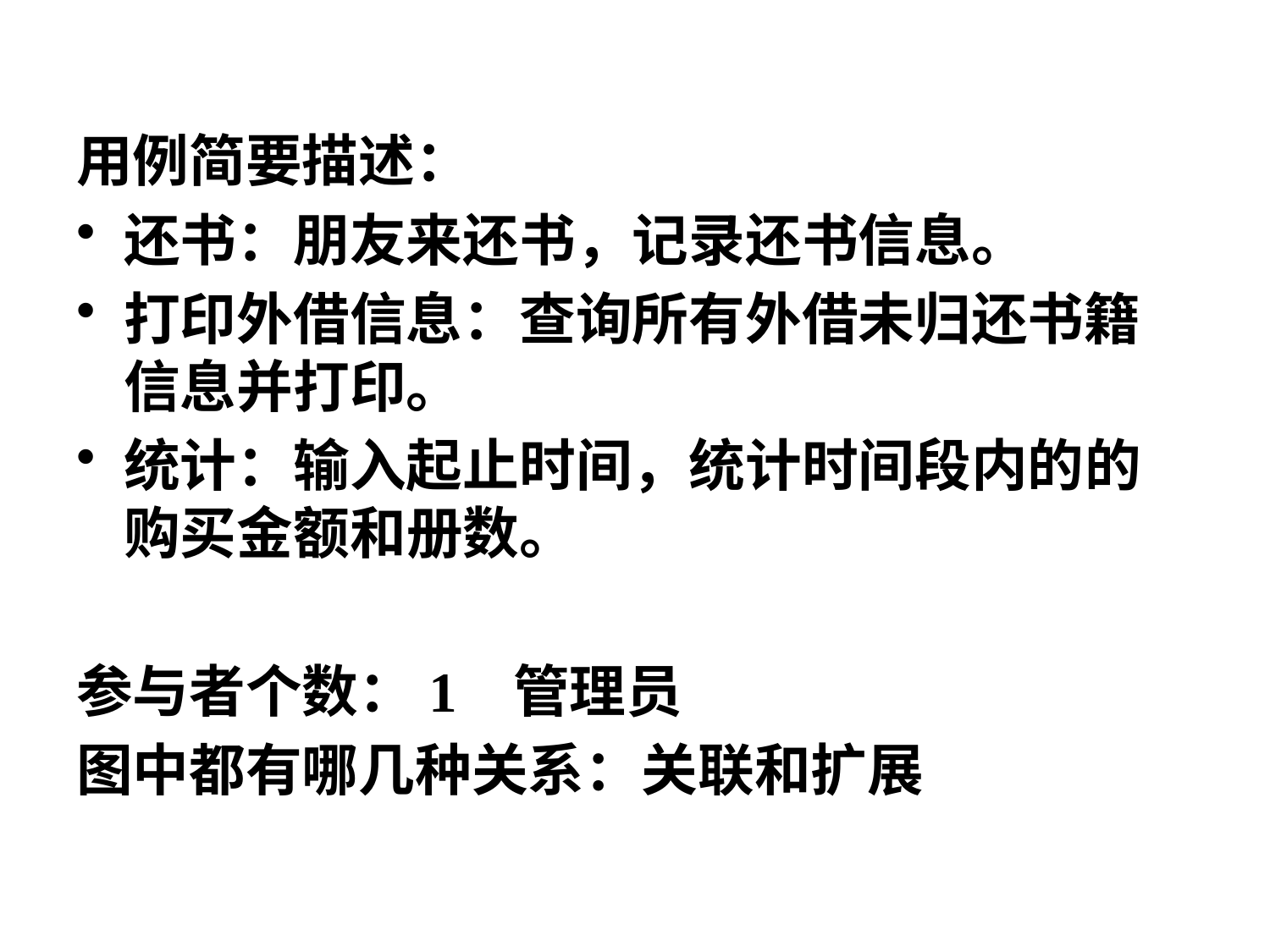

用例简要描述：
还书：朋友来还书，记录还书信息。
打印外借信息：查询所有外借未归还书籍信息并打印。
统计：输入起止时间，统计时间段内的的购买金额和册数。

参与者个数：1   管理员
图中都有哪几种关系：关联和扩展